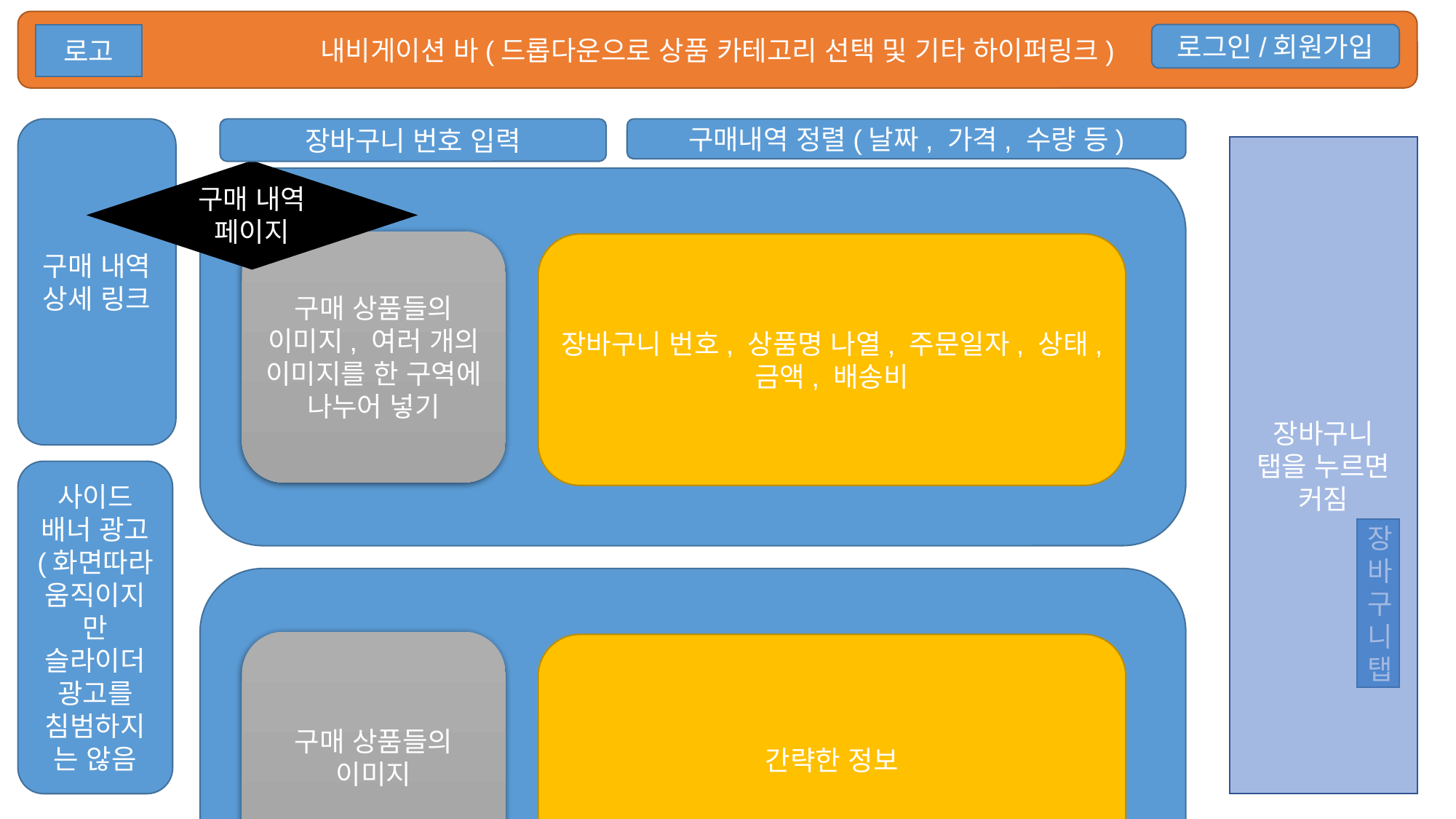

내비게이션 바(드롭다운으로 상품 카테고리 선택 및 기타 하이퍼링크)
로고
로그인/회원가입
구매 내역 상세 링크
장바구니 번호 입력
구매내역 정렬(날짜, 가격, 수량 등)
장바구니
탭을 누르면 커짐
구매 내역 페이지

구매 상품들의 이미지, 여러 개의 이미지를 한 구역에 나누어 넣기
장바구니 번호, 상품명 나열, 주문일자, 상태, 금액, 배송비
사이드 배너 광고 (화면따라 움직이지만 슬라이더 광고를 침범하지는 않음
장바구니탭

구매 상품들의 이미지
간략한 정보